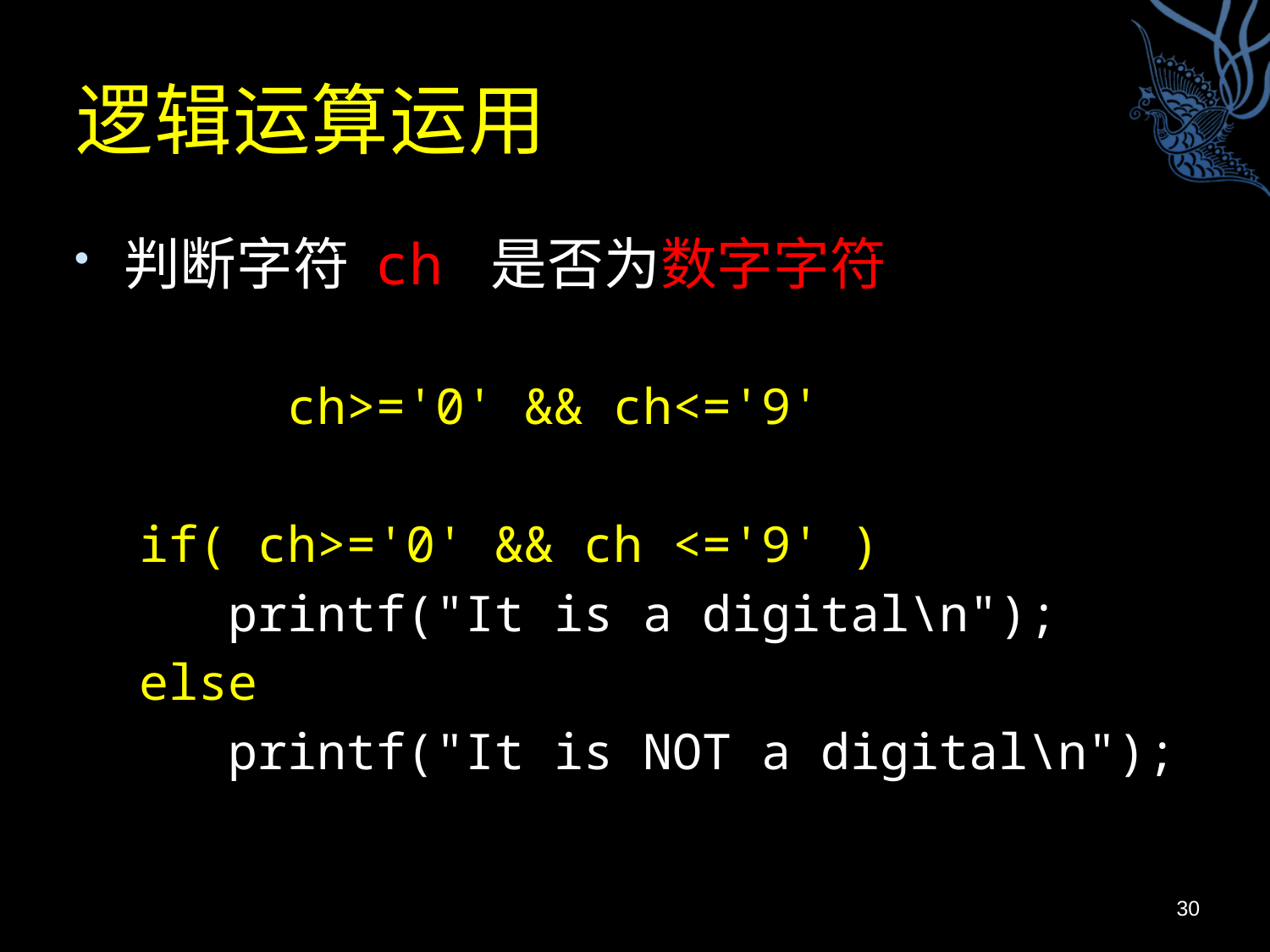

# 逻辑运算运用
判断字符 ch 是否为数字字符

     ch>='0' && ch<='9'

if( ch>='0' && ch <='9' )
   printf("It is a digital\n");
else
   printf("It is NOT a digital\n");

30